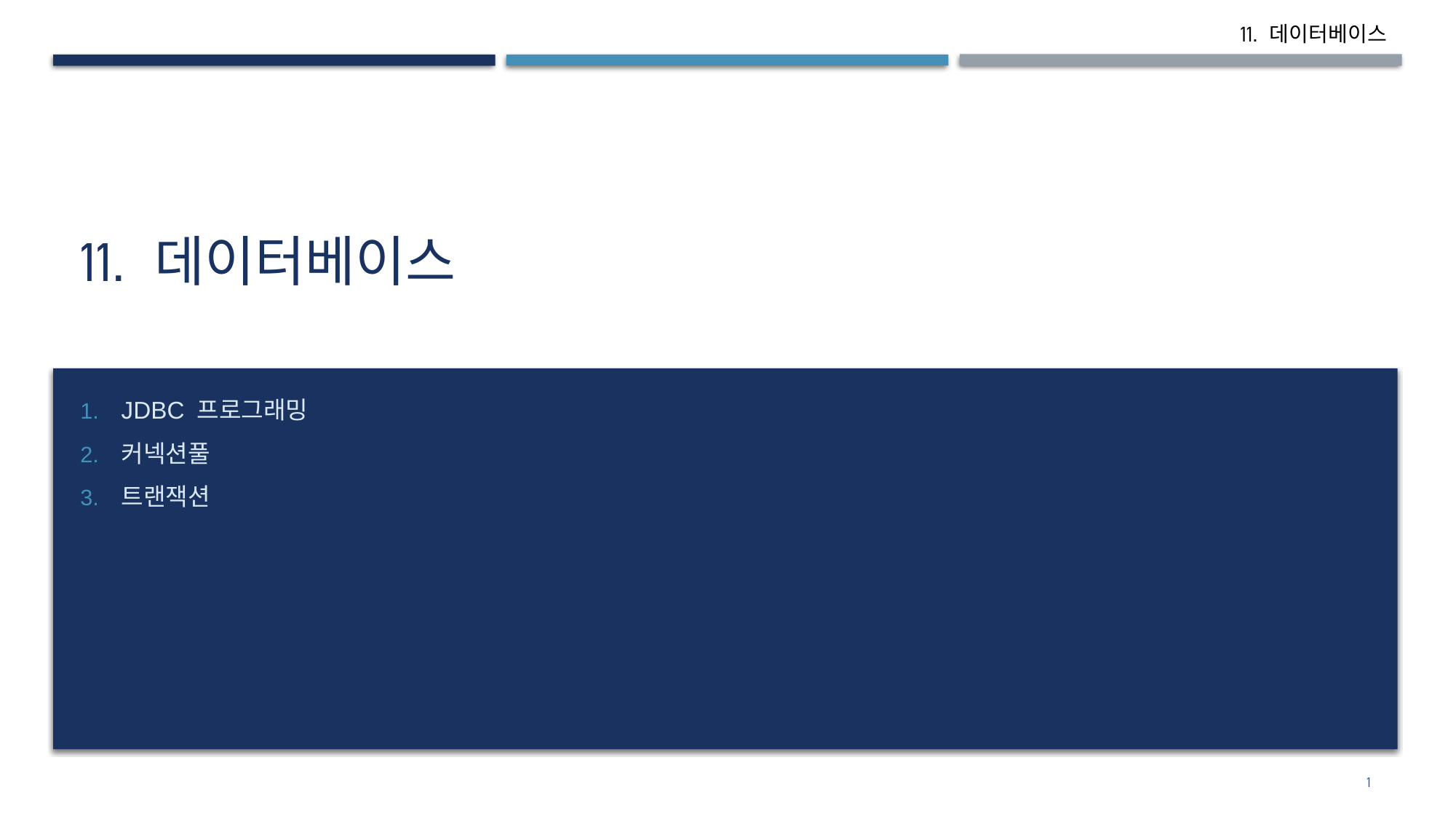

# 11. 데이터베이스
JDBC 프로그래밍
커넥션풀
트랜잭션
1